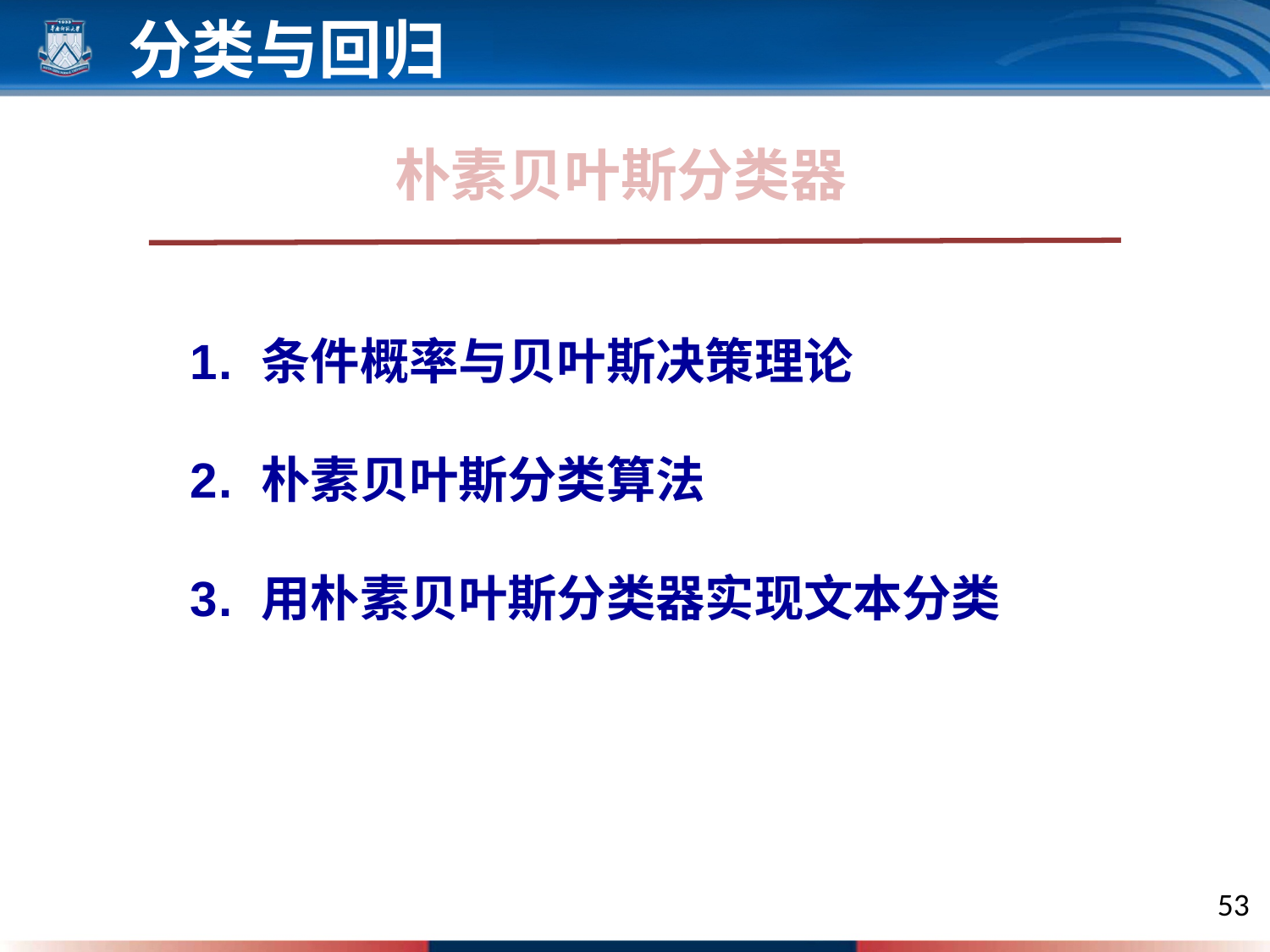

分类与回归
朴素贝叶斯分类器
条件概率与贝叶斯决策理论
朴素贝叶斯分类算法
用朴素贝叶斯分类器实现文本分类